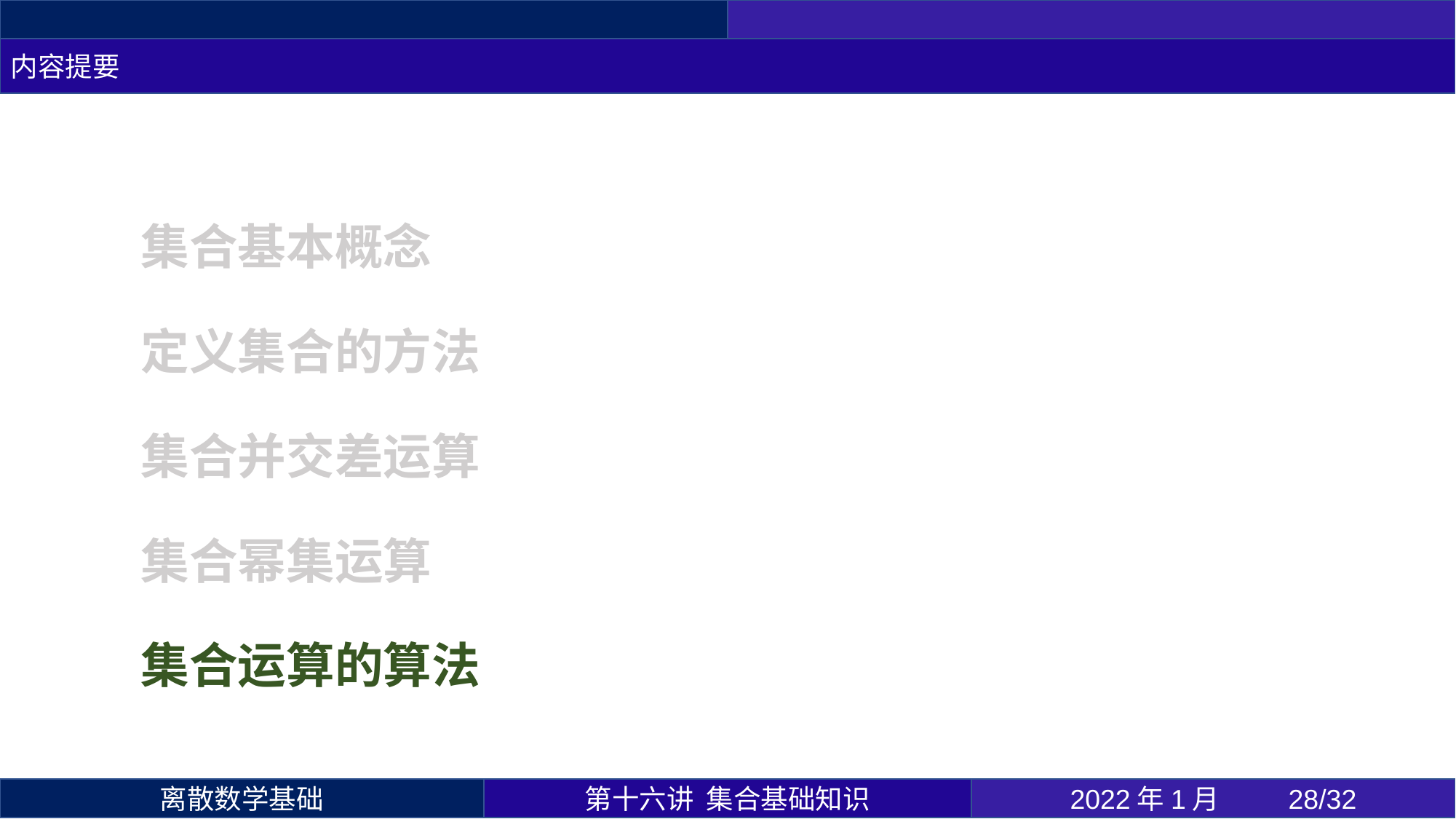

内容提要
集合基本概念
定义集合的方法
集合并交差运算
集合幂集运算
集合运算的算法
第十六讲  集合基础知识
2022年1月 	28/32
离散数学基础